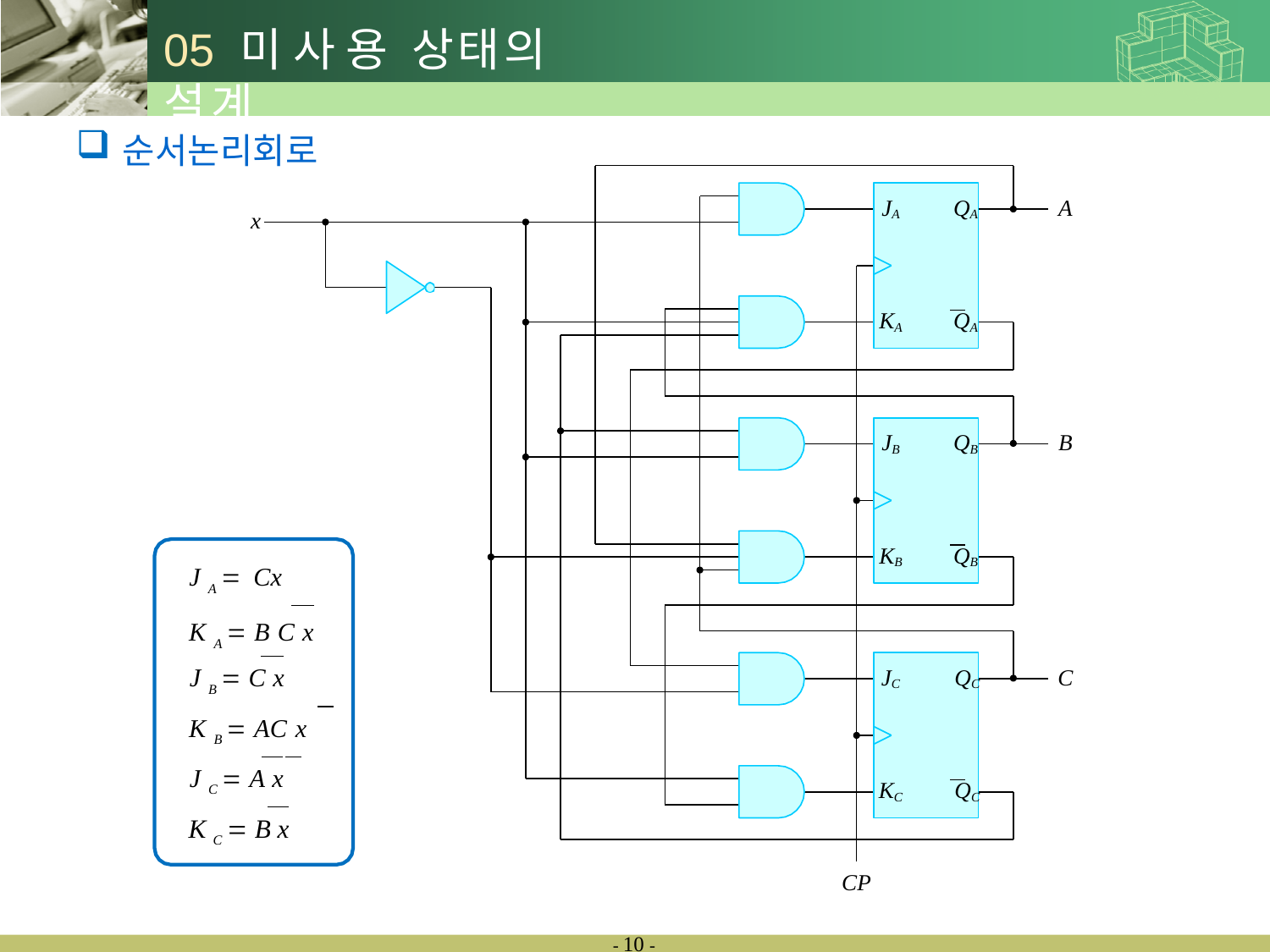

# 05	미사용 상태의 설계
순서논리회로

JA	QA
A
x
KA	QA
JB	QB
B
KB	QB

J A = Cx
K A = B C x

J B = C x
JC	QC
C

K B = AC x

J C = A x
KC	QC

K C = B x
CP
- 10 -